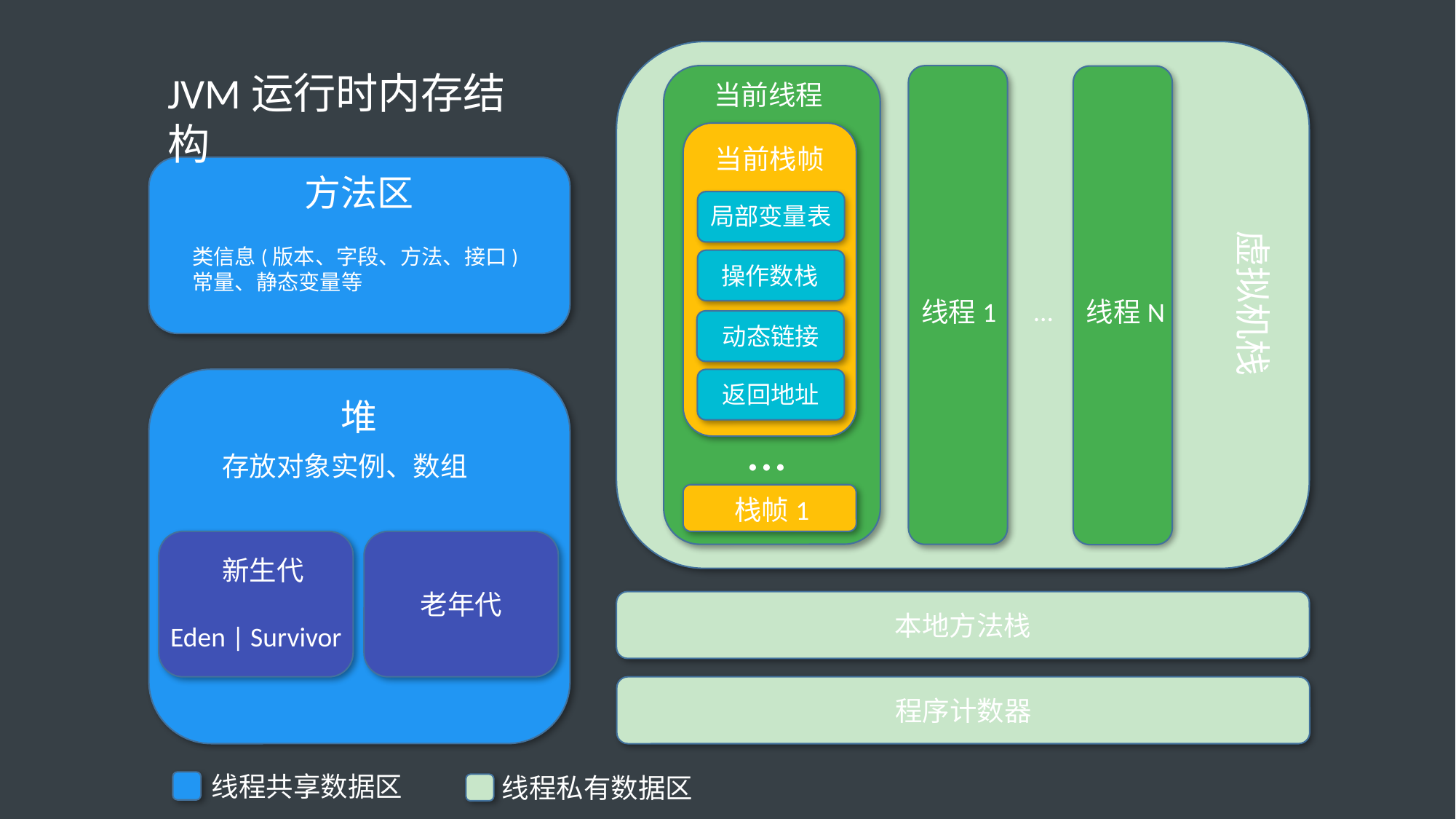

JVM运行时内存结构

当前线程

当前栈帧

局部变量表

操作数栈

动态链接

返回地址
...

栈帧1

方法区
虚拟机栈
类信息(版本、字段、方法、接口)
常量、静态变量等
...
线程1
线程N

堆
存放对象实例、数组

新生代
老年代

本地方法栈
Eden | Survivor

程序计数器
线程共享数据区
线程私有数据区